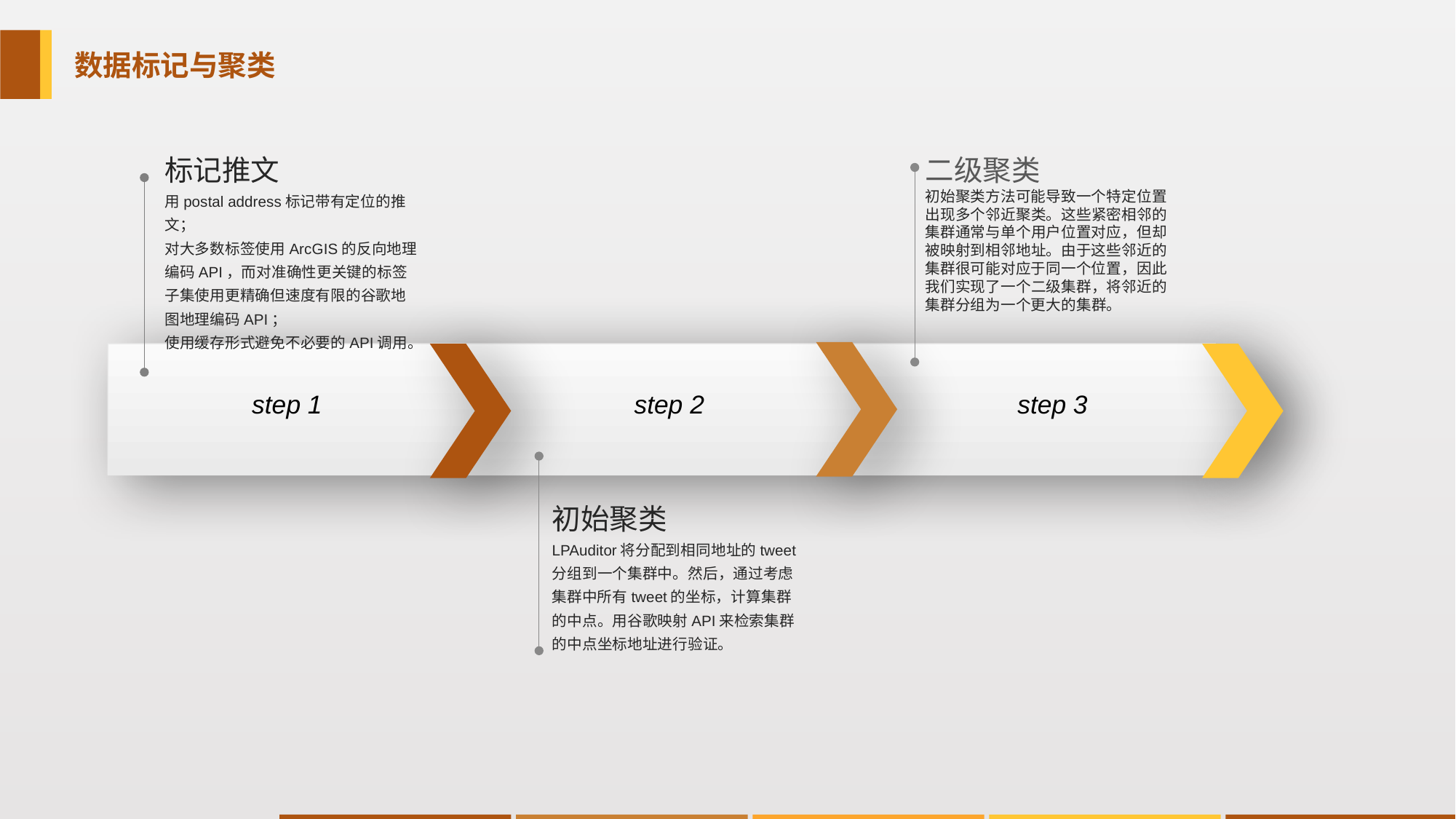

数据标记与聚类
标记推文
用postal address标记带有定位的推文；
对大多数标签使用ArcGIS的反向地理编码API，而对准确性更关键的标签子集使用更精确但速度有限的谷歌地图地理编码API；
使用缓存形式避免不必要的API调用。
二级聚类
初始聚类方法可能导致一个特定位置出现多个邻近聚类。这些紧密相邻的集群通常与单个用户位置对应，但却被映射到相邻地址。由于这些邻近的集群很可能对应于同一个位置，因此我们实现了一个二级集群，将邻近的集群分组为一个更大的集群。

step 1
step 2
step 3
初始聚类
LPAuditor将分配到相同地址的tweet分组到一个集群中。然后，通过考虑集群中所有tweet的坐标，计算集群的中点。用谷歌映射API来检索集群的中点坐标地址进行验证。